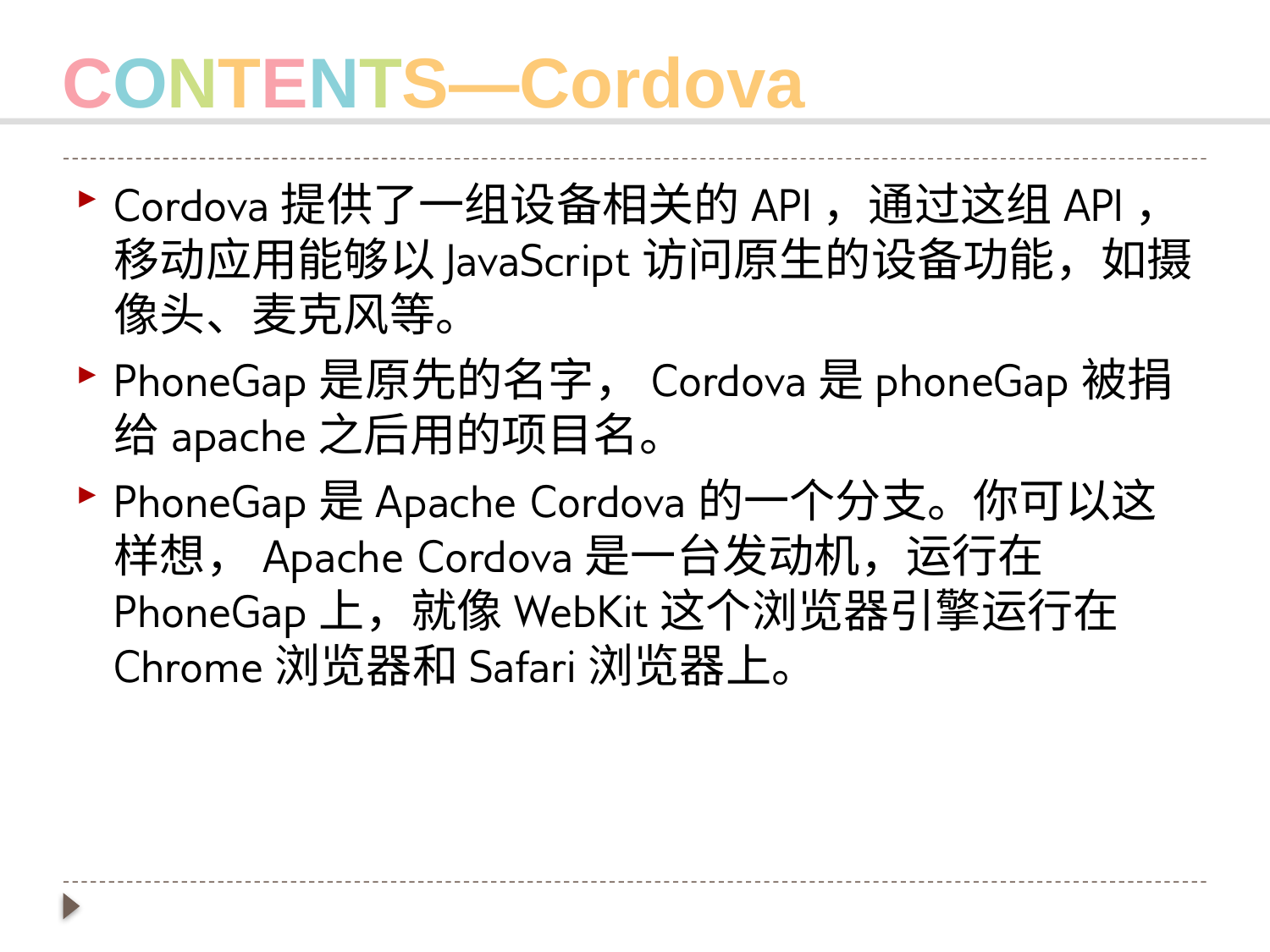

CONTENTS—Cordova

Cordova提供了一组设备相关的API，通过这组API，移动应用能够以JavaScript访问原生的设备功能，如摄像头、麦克风等。
PhoneGap是原先的名字，Cordova是phoneGap被捐给apache之后用的项目名。
PhoneGap是Apache Cordova的一个分支。你可以这样想，Apache Cordova是一台发动机，运行在PhoneGap上，就像WebKit这个浏览器引擎运行在Chrome浏览器和Safari浏览器上。